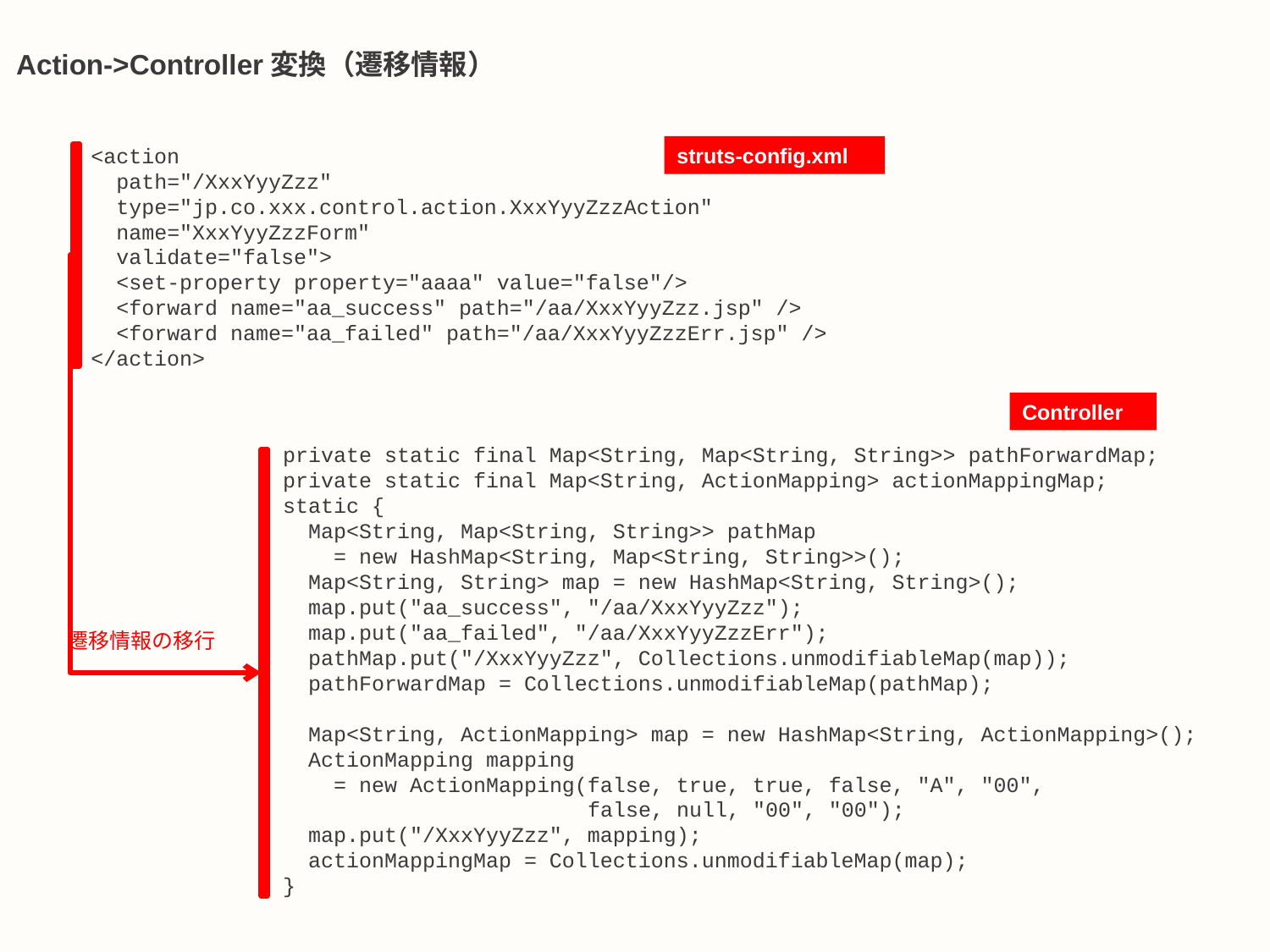

# Action->Controller変換（遷移情報）
<action
  path="/XxxYyyZzz"
  type="jp.co.xxx.control.action.XxxYyyZzzAction"
  name="XxxYyyZzzForm"
  validate="false">
  <set-property property="aaaa" value="false"/>
  <forward name="aa_success" path="/aa/XxxYyyZzz.jsp" />
  <forward name="aa_failed" path="/aa/XxxYyyZzzErr.jsp" />
</action>
struts-config.xml

Controller
  private static final Map<String, Map<String, String>> pathForwardMap;
  private static final Map<String, ActionMapping> actionMappingMap;
  static {
    Map<String, Map<String, String>> pathMap
      = new HashMap<String, Map<String, String>>();
    Map<String, String> map = new HashMap<String, String>();
    map.put("aa_success", "/aa/XxxYyyZzz");
    map.put("aa_failed", "/aa/XxxYyyZzzErr");
    pathMap.put("/XxxYyyZzz", Collections.unmodifiableMap(map));
    pathForwardMap = Collections.unmodifiableMap(pathMap);

    Map<String, ActionMapping> map = new HashMap<String, ActionMapping>();
    ActionMapping mapping
      = new ActionMapping(false, true, true, false, "A", "00",
                          false, null, "00", "00");
    map.put("/XxxYyyZzz", mapping);
    actionMappingMap = Collections.unmodifiableMap(map);
  }

遷移情報の移行